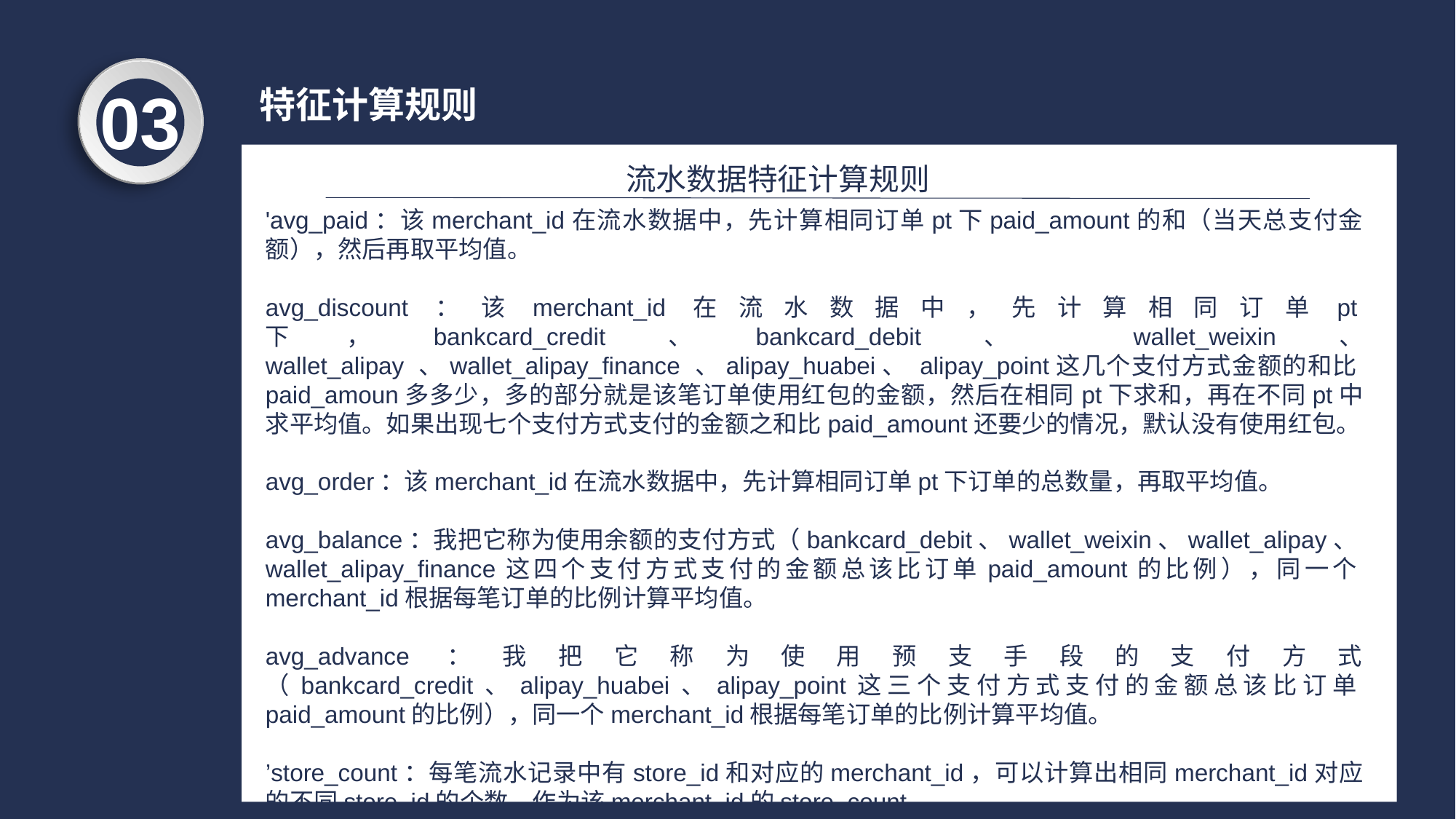

03
特征计算规则
本来就有的特征

流水数据特征计算规则
'avg_paid：该merchant_id在流水数据中，先计算相同订单pt下paid_amount的和（当天总支付金额），然后再取平均值。

avg_discount：该merchant_id在流水数据中，先计算相同订单pt下，bankcard_credit、bankcard_debit、 wallet_weixin、 wallet_alipay 、wallet_alipay_finance 、alipay_huabei、 alipay_point这几个支付方式金额的和比paid_amoun多多少，多的部分就是该笔订单使用红包的金额，然后在相同pt下求和，再在不同pt中求平均值。如果出现七个支付方式支付的金额之和比paid_amount还要少的情况，默认没有使用红包。

avg_order：该merchant_id在流水数据中，先计算相同订单pt下订单的总数量，再取平均值。

avg_balance：我把它称为使用余额的支付方式（bankcard_debit、wallet_weixin、wallet_alipay、wallet_alipay_finance这四个支付方式支付的金额总该比订单paid_amount的比例），同一个merchant_id根据每笔订单的比例计算平均值。

avg_advance：我把它称为使用预支手段的支付方式（bankcard_credit、alipay_huabei、alipay_point这三个支付方式支付的金额总该比订单paid_amount的比例），同一个merchant_id根据每笔订单的比例计算平均值。

’store_count：每笔流水记录中有store_id和对应的merchant_id，可以计算出相同merchant_id对应的不同store_id的个数，作为该merchant_id的store_count。